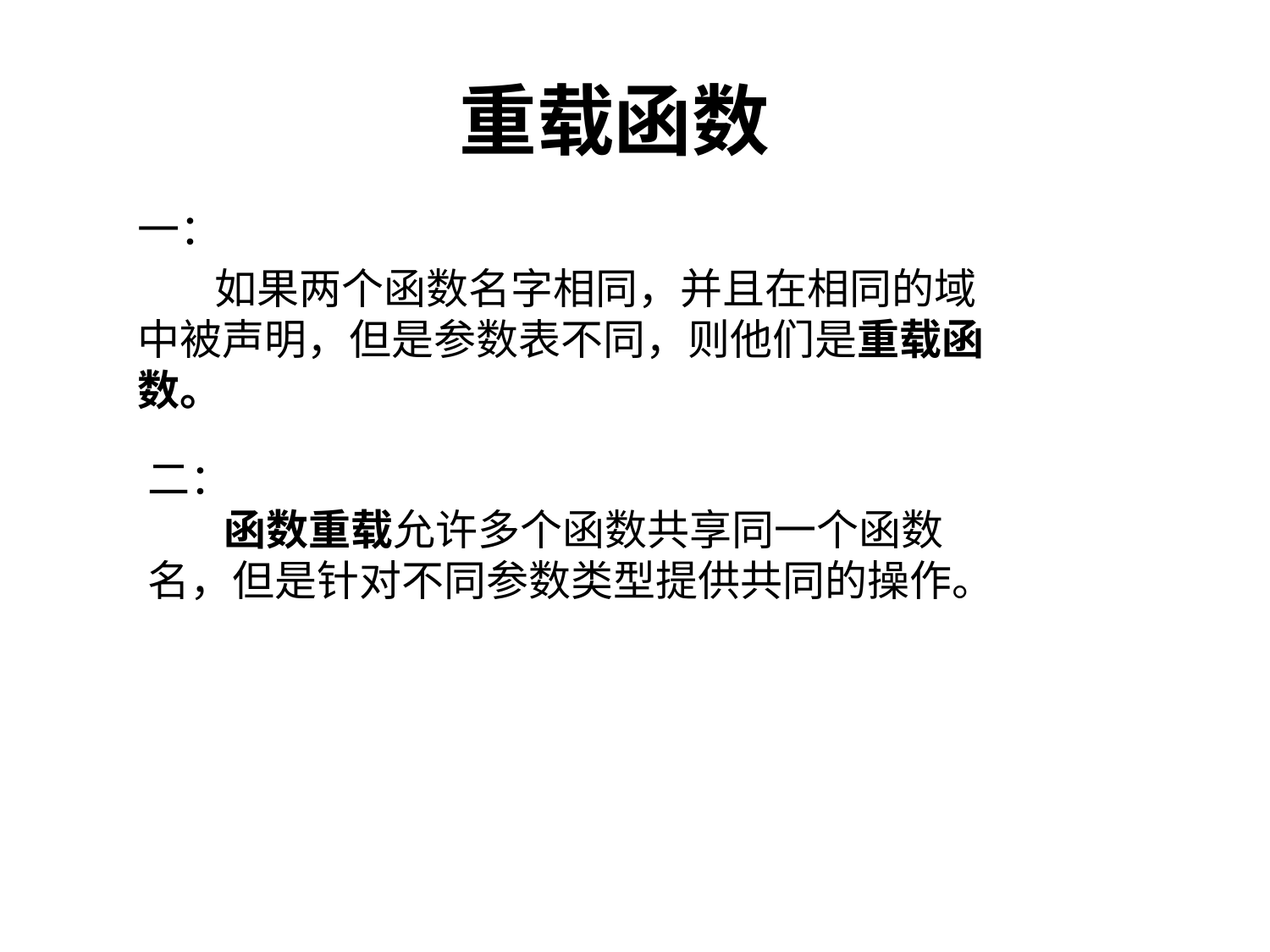

# 重载函数
一：
       如果两个函数名字相同，并且在相同的域中被声明，但是参数表不同，则他们是重载函数。
二：
       函数重载允许多个函数共享同一个函数名，但是针对不同参数类型提供共同的操作。